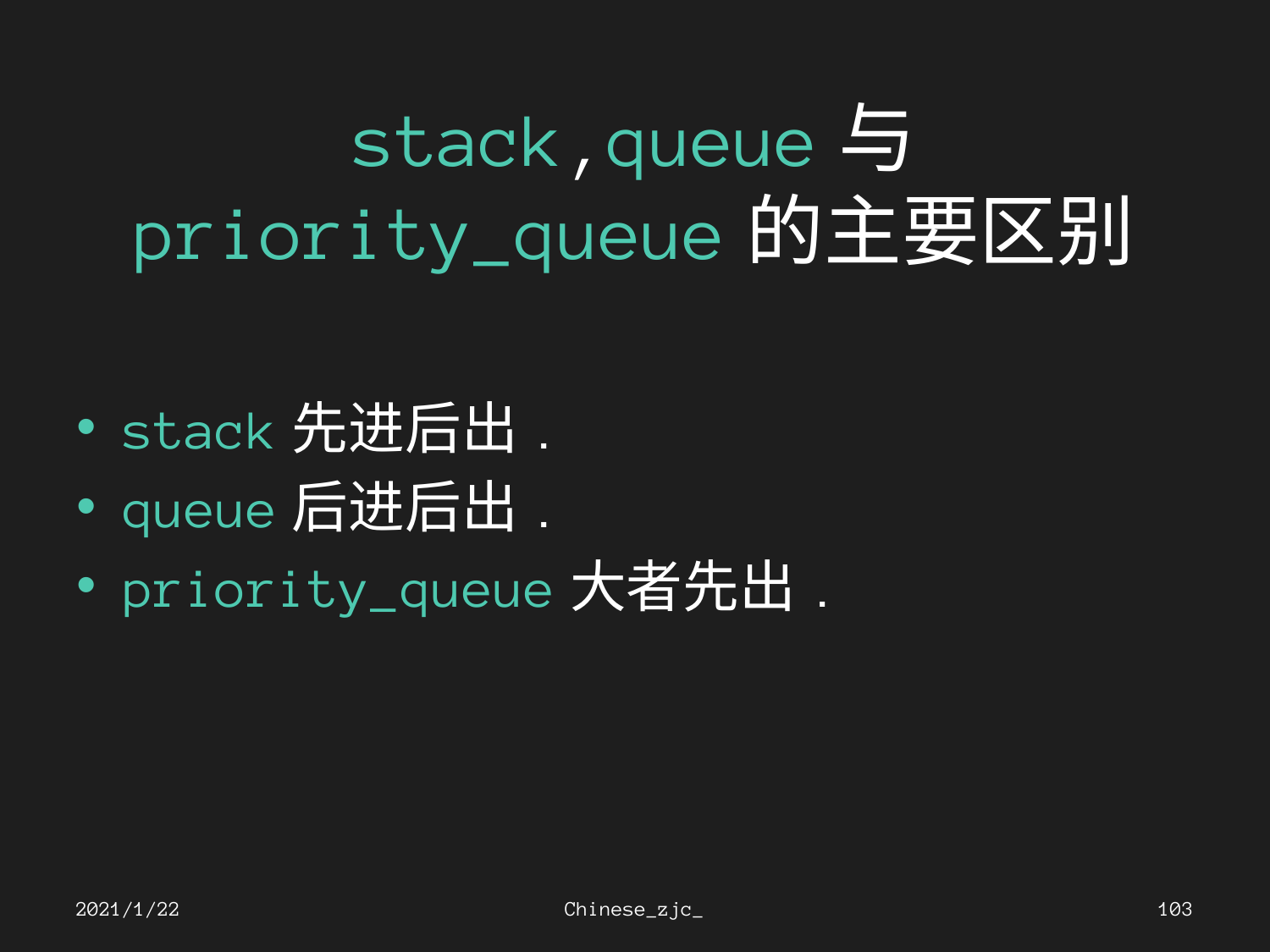

# stack,queue与 priority_queue的主要区别
stack先进后出.
queue后进后出.
priority_queue大者先出.
2021/1/22
Chinese_zjc_
103